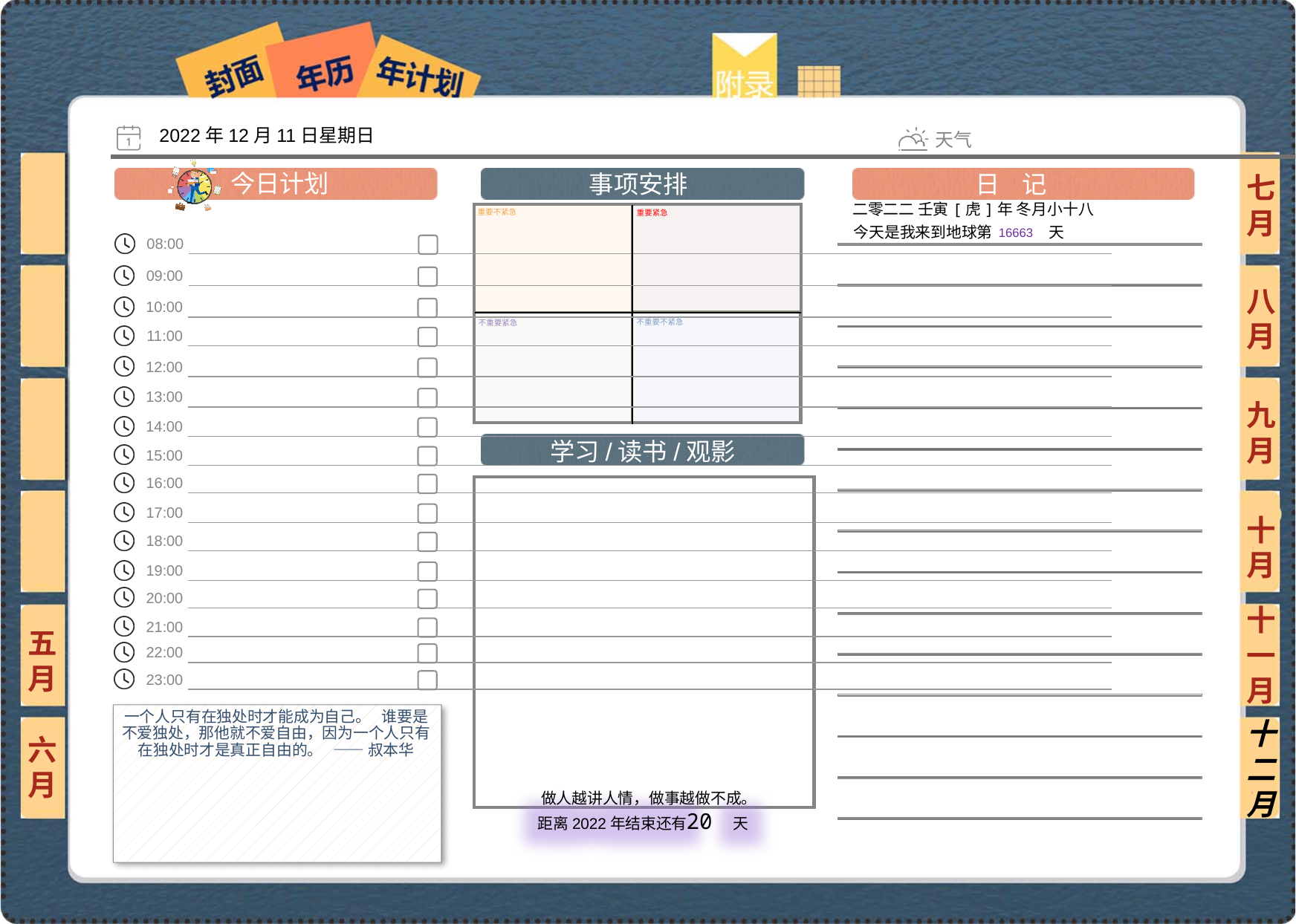

2022年12月11日星期日
七月
二零二二 壬寅[虎]年 冬月小十八
16663
八月
九月
十月
十一月
五月
一个人只有在独处时才能成为自己。   谁要是不爱独处，那他就不爱自由，因为一个人只有在独处时才是真正自由的。   —— 叔本华

六月
十二月
20
 做人越讲人情，做事越做不成。